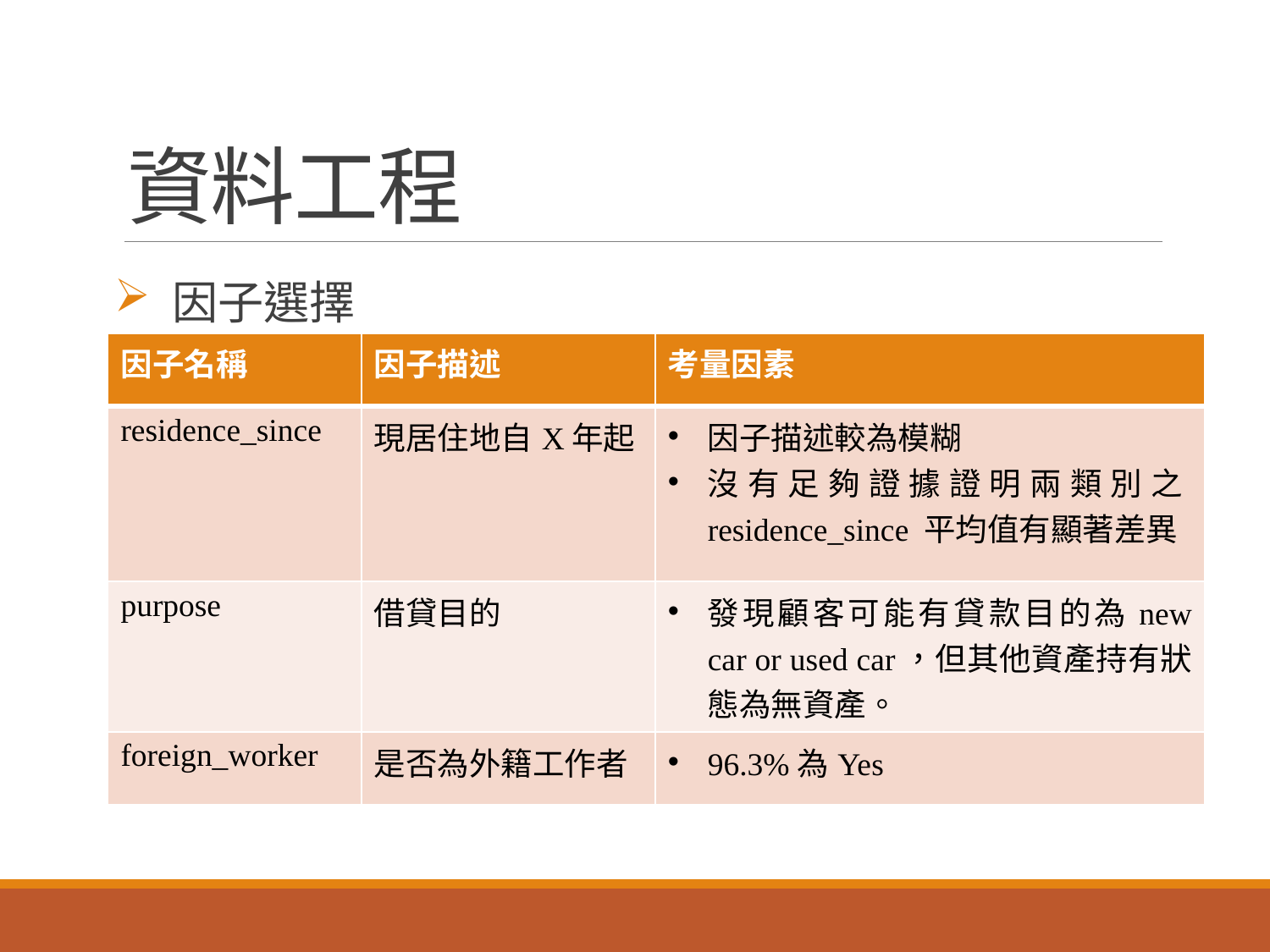

# 資料工程
 因子選擇
| 因子名稱 | 因子描述 | 考量因素 |
| --- | --- | --- |
| residence\_since | 現居住地自X年起 | 因子描述較為模糊 沒有足夠證據證明兩類別之residence\_since 平均值有顯著差異 |
| purpose | 借貸目的 | 發現顧客可能有貸款目的為new car or used car，但其他資產持有狀態為無資產。 |
| foreign\_worker | 是否為外籍工作者 | 96.3%為Yes |